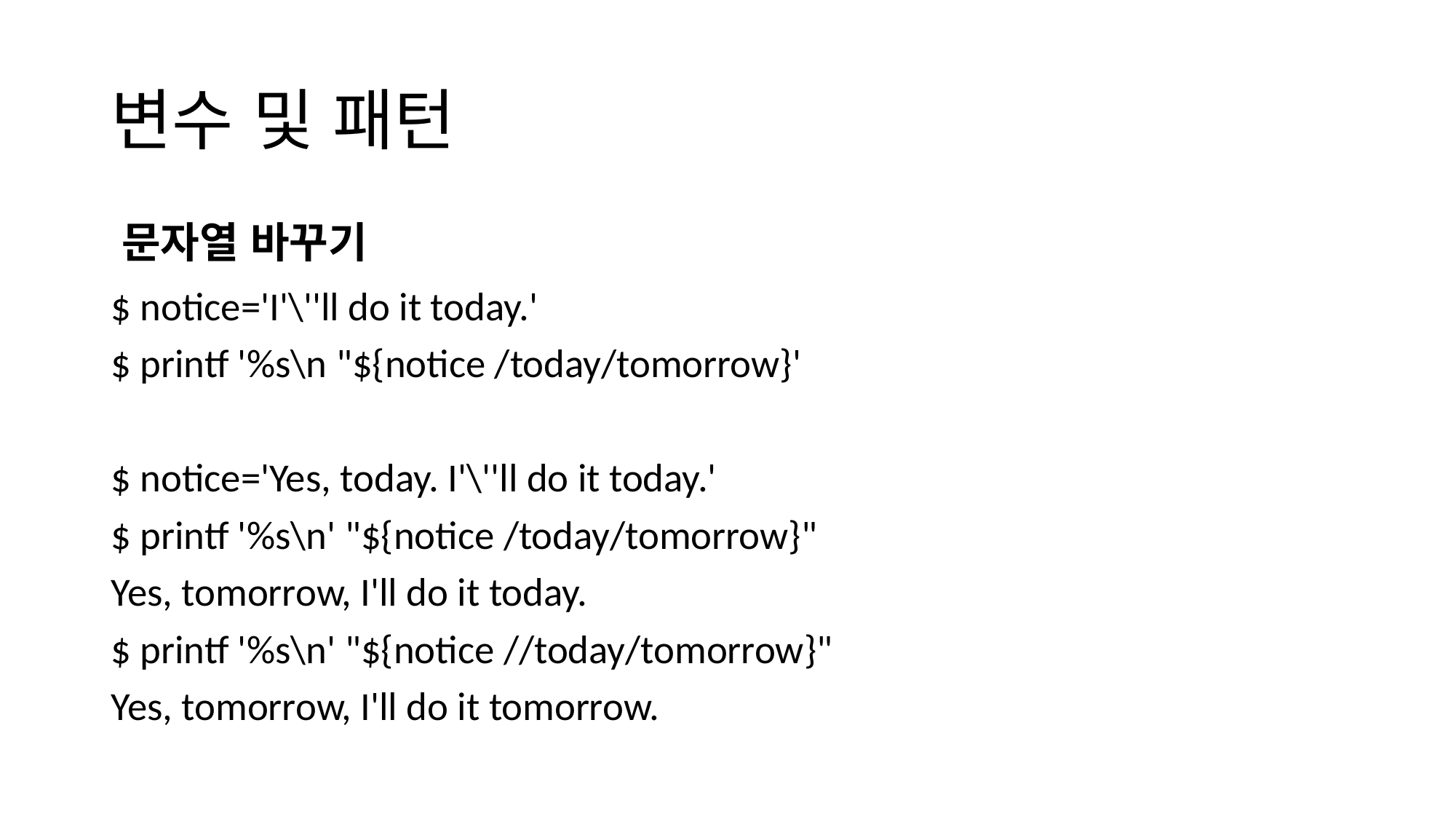

# 변수 및 패턴
문자열 바꾸기
$ notice='I'\''ll do it today.'
$ printf '%s\n "${notice /today/tomorrow}'

$ notice='Yes, today. I'\''ll do it today.'
$ printf '%s\n' "${notice /today/tomorrow}"
Yes, tomorrow, I'll do it today.
$ printf '%s\n' "${notice //today/tomorrow}"
Yes, tomorrow, I'll do it tomorrow.